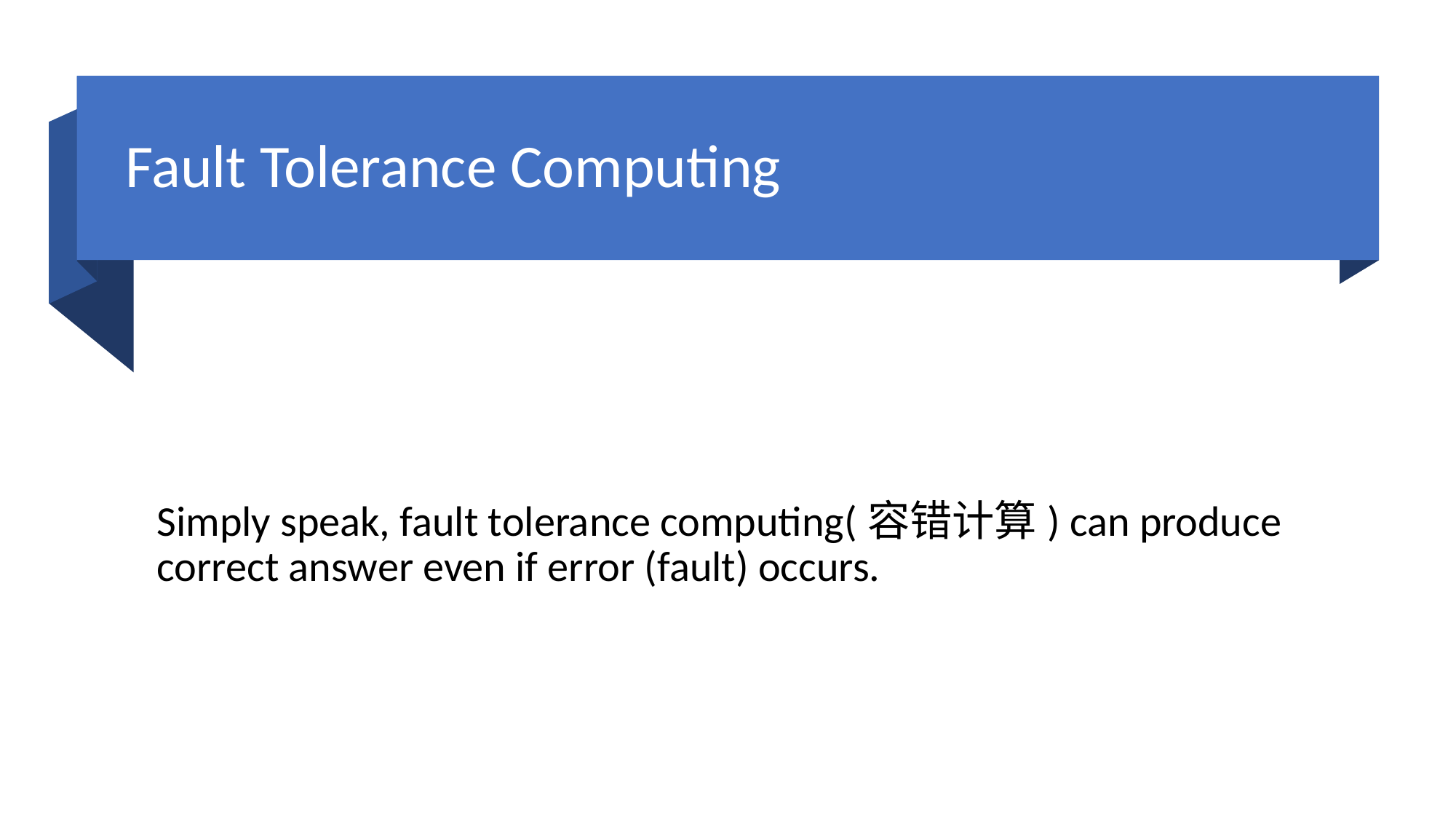

# Fault Tolerance Computing

Simply speak, fault tolerance computing(容错计算) can produce correct answer even if error (fault) occurs.